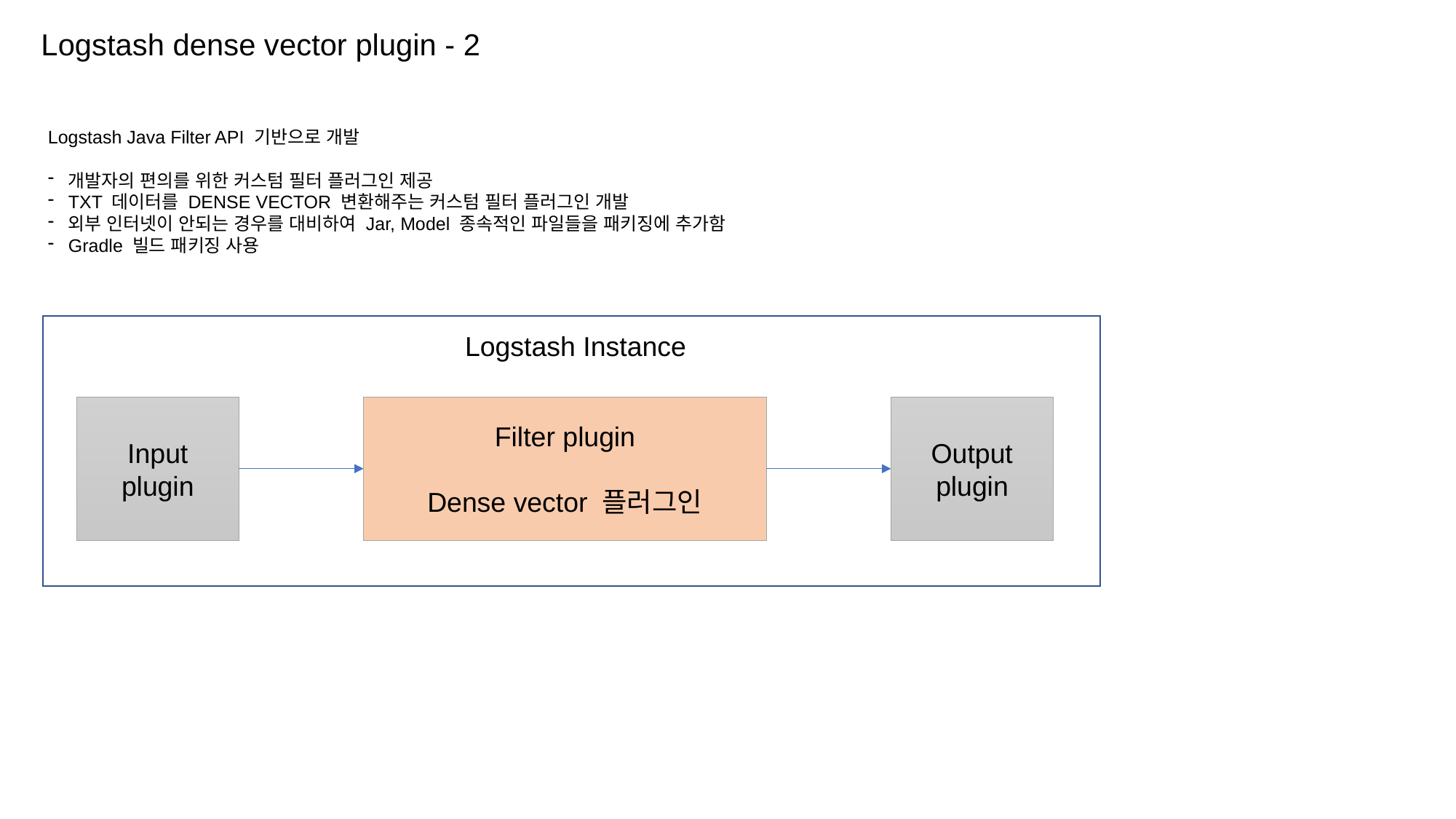

Logstash dense vector plugin - 2
Logstash Java Filter API 기반으로 개발

개발자의 편의를 위한 커스텀 필터 플러그인 제공
TXT 데이터를 DENSE VECTOR 변환해주는 커스텀 필터 플러그인 개발
외부 인터넷이 안되는 경우를 대비하여 Jar, Model 종속적인 파일들을 패키징에 추가함
Gradle 빌드 패키징 사용

Logstash Instance
Output
plugin
Filter plugin

Dense vector 플러그인
Input
plugin